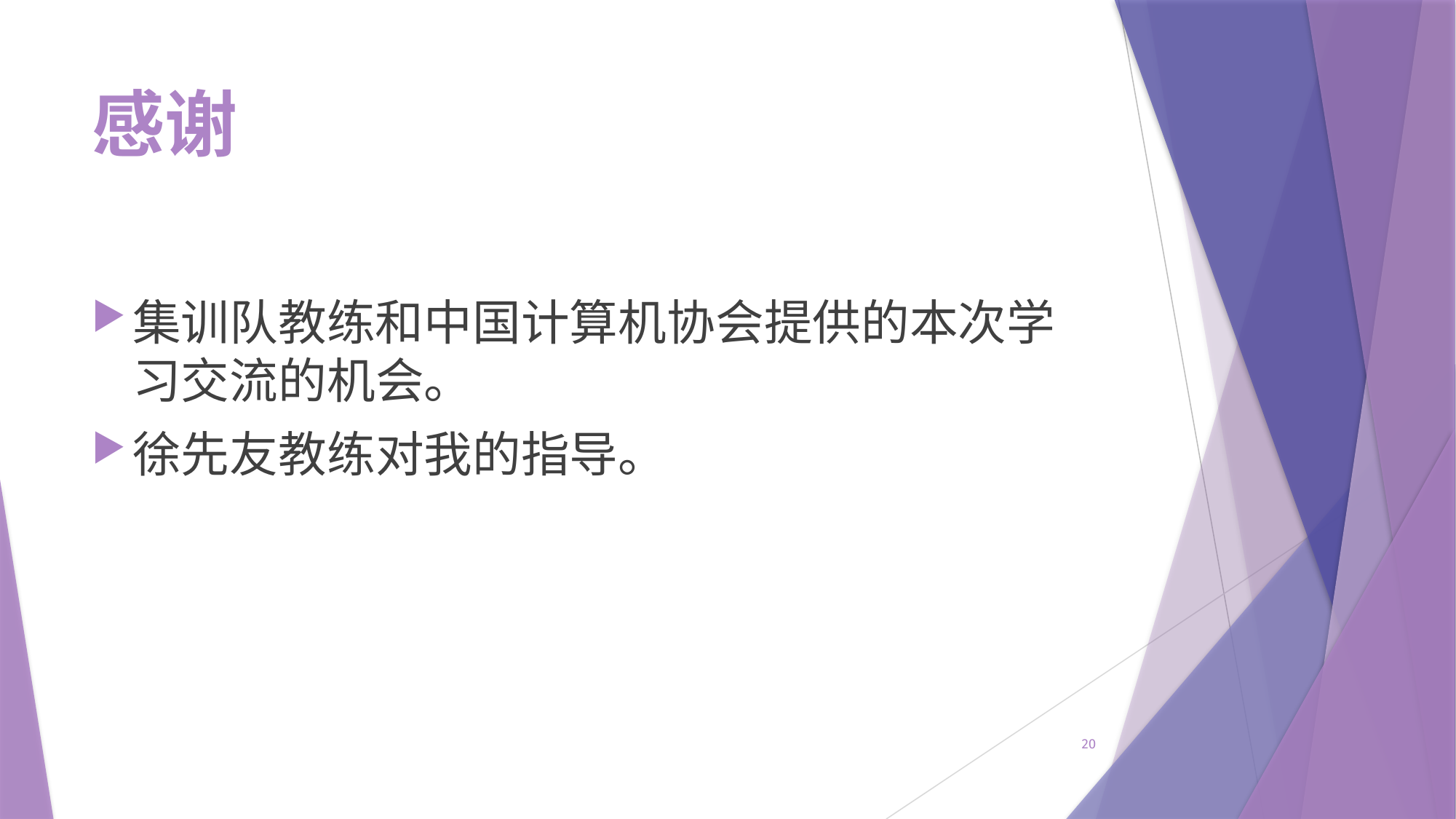

# 感谢
集训队教练和中国计算机协会提供的本次学习交流的机会。
徐先友教练对我的指导。

20